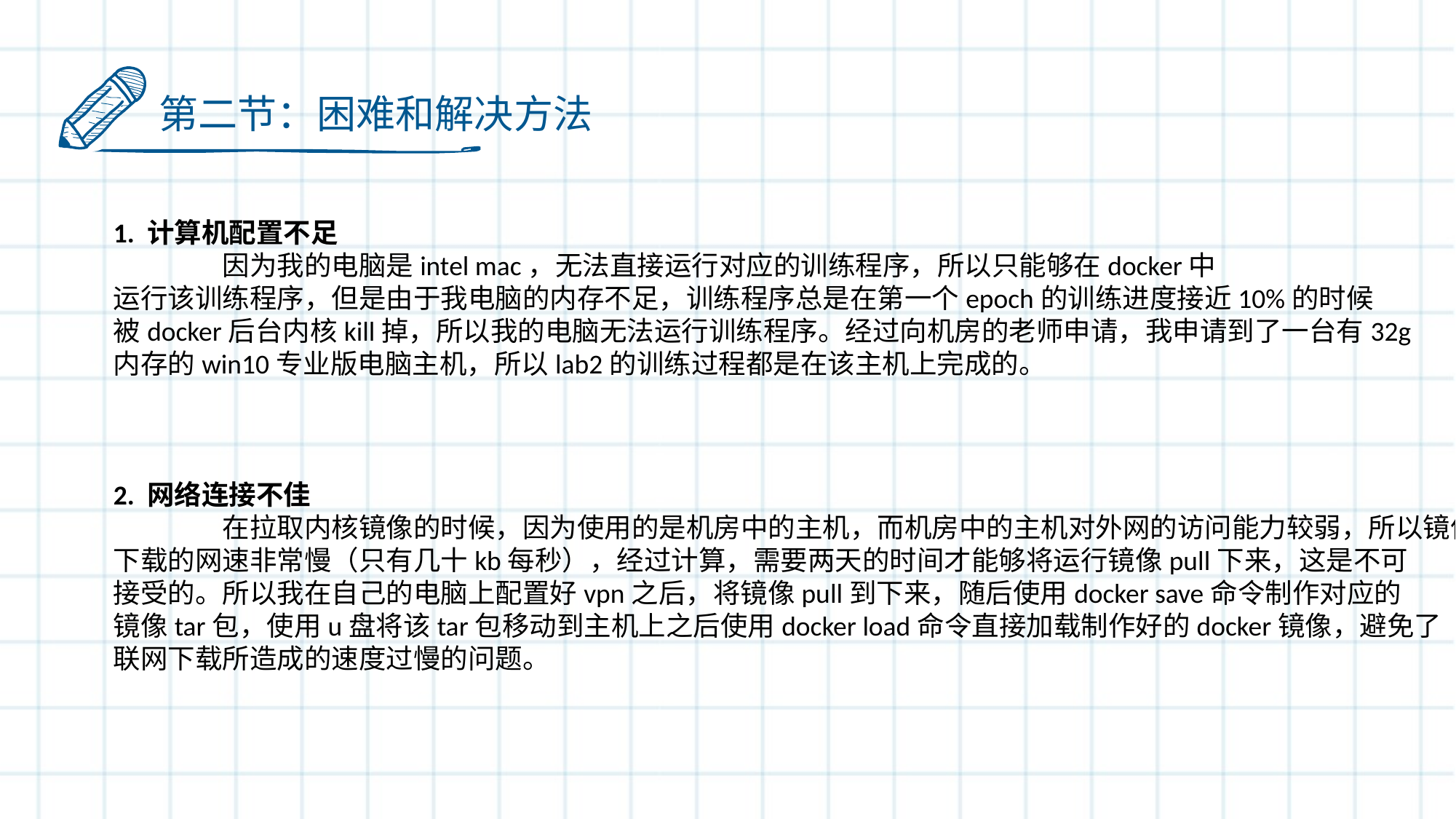

第二节：困难和解决方法

1. 计算机配置不足
	因为我的电脑是intel mac，无法直接运行对应的训练程序，所以只能够在docker中
运行该训练程序，但是由于我电脑的内存不足，训练程序总是在第一个epoch的训练进度接近10%的时候
被docker后台内核kill掉，所以我的电脑无法运行训练程序。经过向机房的老师申请，我申请到了一台有32g
内存的win10专业版电脑主机，所以lab2的训练过程都是在该主机上完成的。

2. 网络连接不佳
	在拉取内核镜像的时候，因为使用的是机房中的主机，而机房中的主机对外网的访问能力较弱，所以镜像
下载的网速非常慢（只有几十kb每秒），经过计算，需要两天的时间才能够将运行镜像pull下来，这是不可
接受的。所以我在自己的电脑上配置好vpn之后，将镜像pull到下来，随后使用docker save命令制作对应的
镜像tar包，使用u盘将该tar包移动到主机上之后使用docker load命令直接加载制作好的docker镜像，避免了
联网下载所造成的速度过慢的问题。